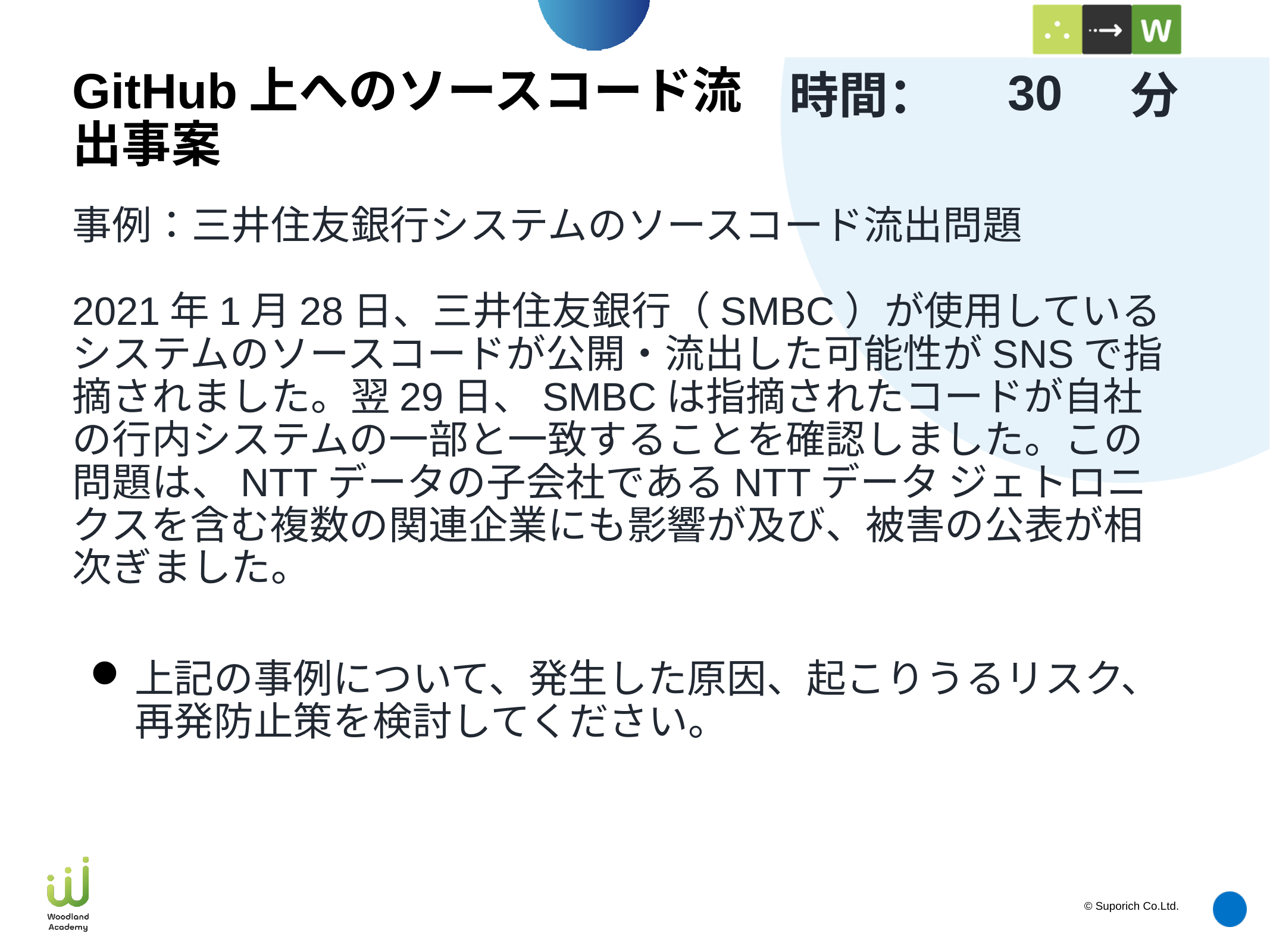

30
# GitHub上へのソースコード流出事案
事例：三井住友銀行システムのソースコード流出問題

2021年1月28日、三井住友銀行（SMBC）が使用しているシステムのソースコードが公開・流出した可能性がSNSで指摘されました。翌29日、SMBCは指摘されたコードが自社の行内システムの一部と一致することを確認しました。この問題は、NTTデータの子会社であるNTTデータ ジェトロニクスを含む複数の関連企業にも影響が及び、被害の公表が相次ぎました。

上記の事例について、発生した原因、起こりうるリスク、再発防止策を検討してください。